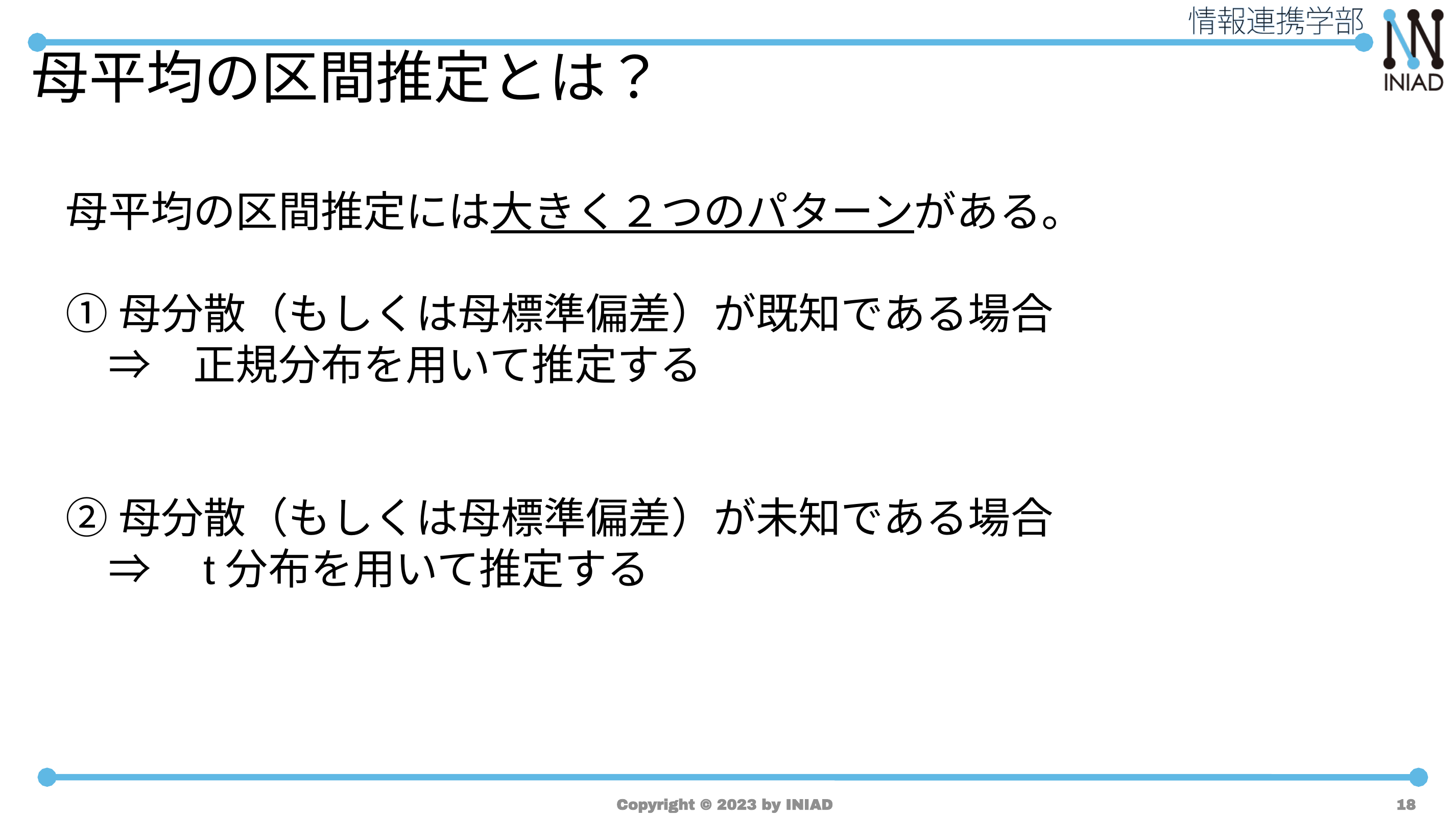

# 母平均の区間推定とは？
母平均の区間推定には大きく２つのパターンがある。

①母分散（もしくは母標準偏差）が既知である場合
　⇒　正規分布を用いて推定する

②母分散（もしくは母標準偏差）が未知である場合
　⇒　t分布を用いて推定する

Copyright © 2023 by INIAD
18